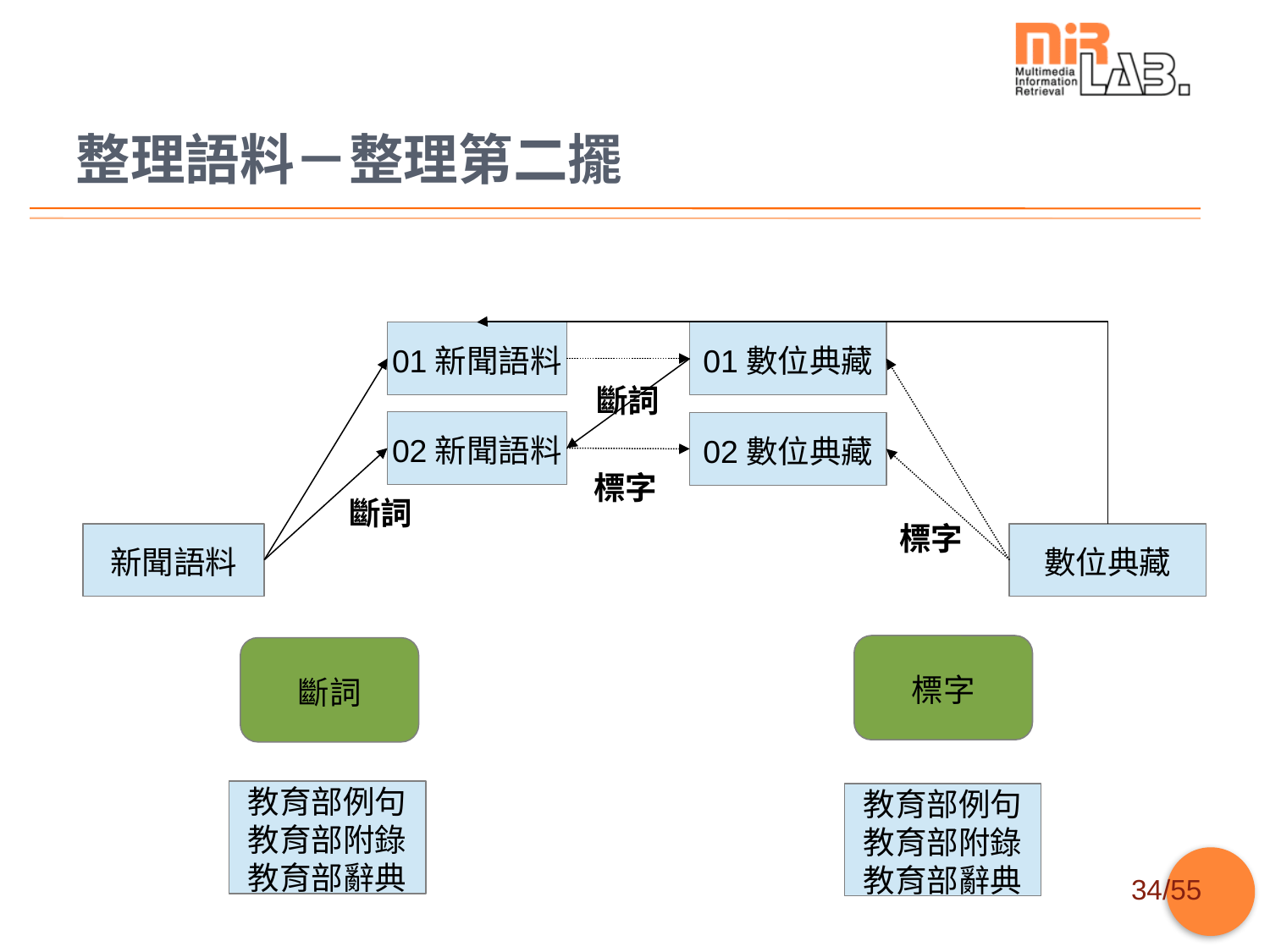

# 整理語料－整理第二擺
01新聞語料
01數位典藏
斷詞
02新聞語料
02數位典藏
標字
斷詞
標字
新聞語料
數位典藏
標字
斷詞
教育部例句
教育部附錄
教育部辭典
教育部例句
教育部附錄
教育部辭典